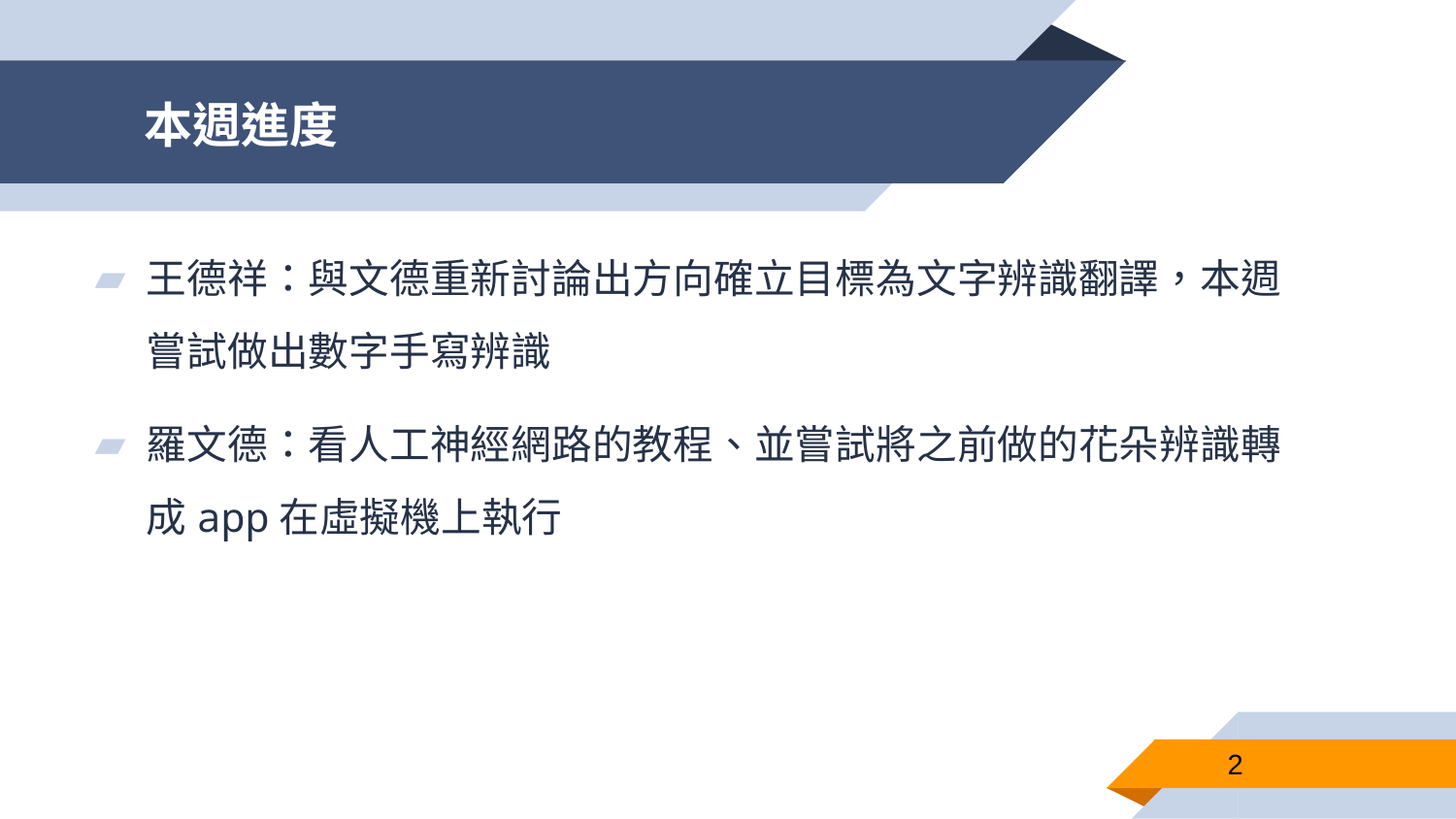

# 本週進度
王德祥：與文德重新討論出方向確立目標為文字辨識翻譯，本週嘗試做出數字手寫辨識
羅文德：看人工神經網路的教程、並嘗試將之前做的花朵辨識轉成app在虛擬機上執行
2